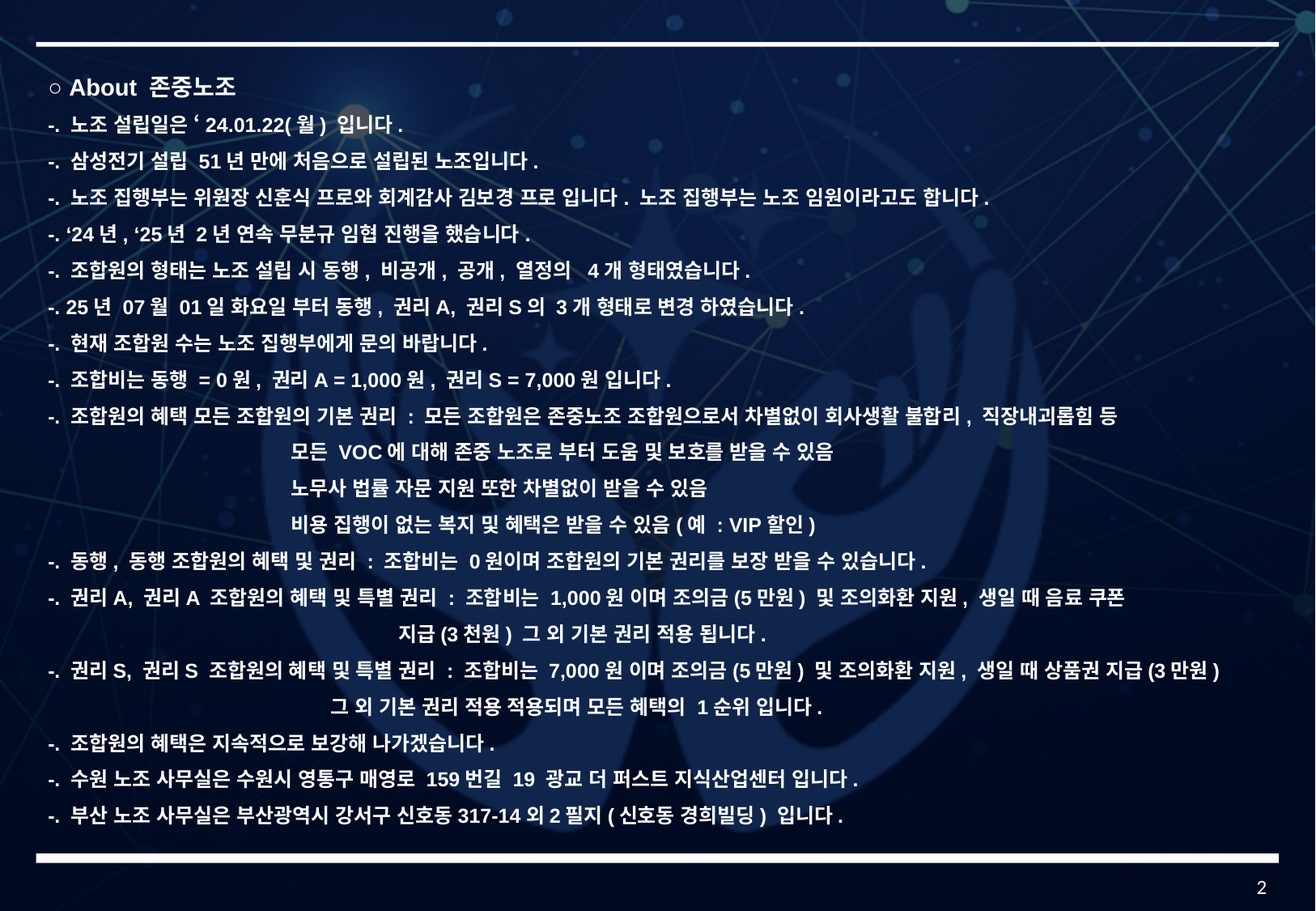

○ About 존중노조
-. 노조 설립일은 ‘24.01.22(월) 입니다.
-. 삼성전기 설립 51년 만에 처음으로 설립된 노조입니다.
-. 노조 집행부는 위원장 신훈식 프로와 회계감사 김보경 프로 입니다. 노조 집행부는 노조 임원이라고도 합니다.
-. ‘24년, ‘25년 2년 연속 무분규 임협 진행을 했습니다.
-. 조합원의 형태는 노조 설립 시 동행, 비공개, 공개, 열정의  4개 형태였습니다.
-. 25년 07월 01일 화요일 부터 동행, 권리A, 권리S의 3개 형태로 변경 하였습니다.
-. 현재 조합원 수는 노조 집행부에게 문의 바랍니다.
-. 조합비는 동행 = 0원, 권리A = 1,000원, 권리S = 7,000원 입니다.
-. 조합원의 혜택 모든 조합원의 기본 권리 : 모든 조합원은 존중노조 조합원으로서 차별없이 회사생활 불합리, 직장내괴롭힘 등
                                          모든 VOC에 대해 존중 노조로 부터 도움 및 보호를 받을 수 있음
                                          노무사 법률 자문 지원 또한 차별없이 받을 수 있음
                                          비용 집행이 없는 복지 및 혜택은 받을 수 있음(예 : VIP할인)
-. 동행, 동행 조합원의 혜택 및 권리 : 조합비는 0원이며 조합원의 기본 권리를 보장 받을 수 있습니다.
-. 권리A, 권리A 조합원의 혜택 및 특별 권리 : 조합비는 1,000원 이며 조의금(5만원) 및 조의화환 지원, 생일 때 음료 쿠폰
                                                             지급(3천원) 그 외 기본 권리 적용 됩니다.
-. 권리S, 권리S 조합원의 혜택 및 특별 권리 : 조합비는 7,000원 이며 조의금(5만원) 및 조의화환 지원, 생일 때 상품권 지급(3만원)
                                                 그 외 기본 권리 적용 적용되며 모든 혜택의 1순위 입니다.
-. 조합원의 혜택은 지속적으로 보강해 나가겠습니다.
-. 수원 노조 사무실은 수원시 영통구 매영로 159번길 19 광교 더 퍼스트 지식산업센터 입니다.
-. 부산 노조 사무실은 부산광역시 강서구 신호동317-14외2필지(신호동 경희빌딩) 입니다.

2